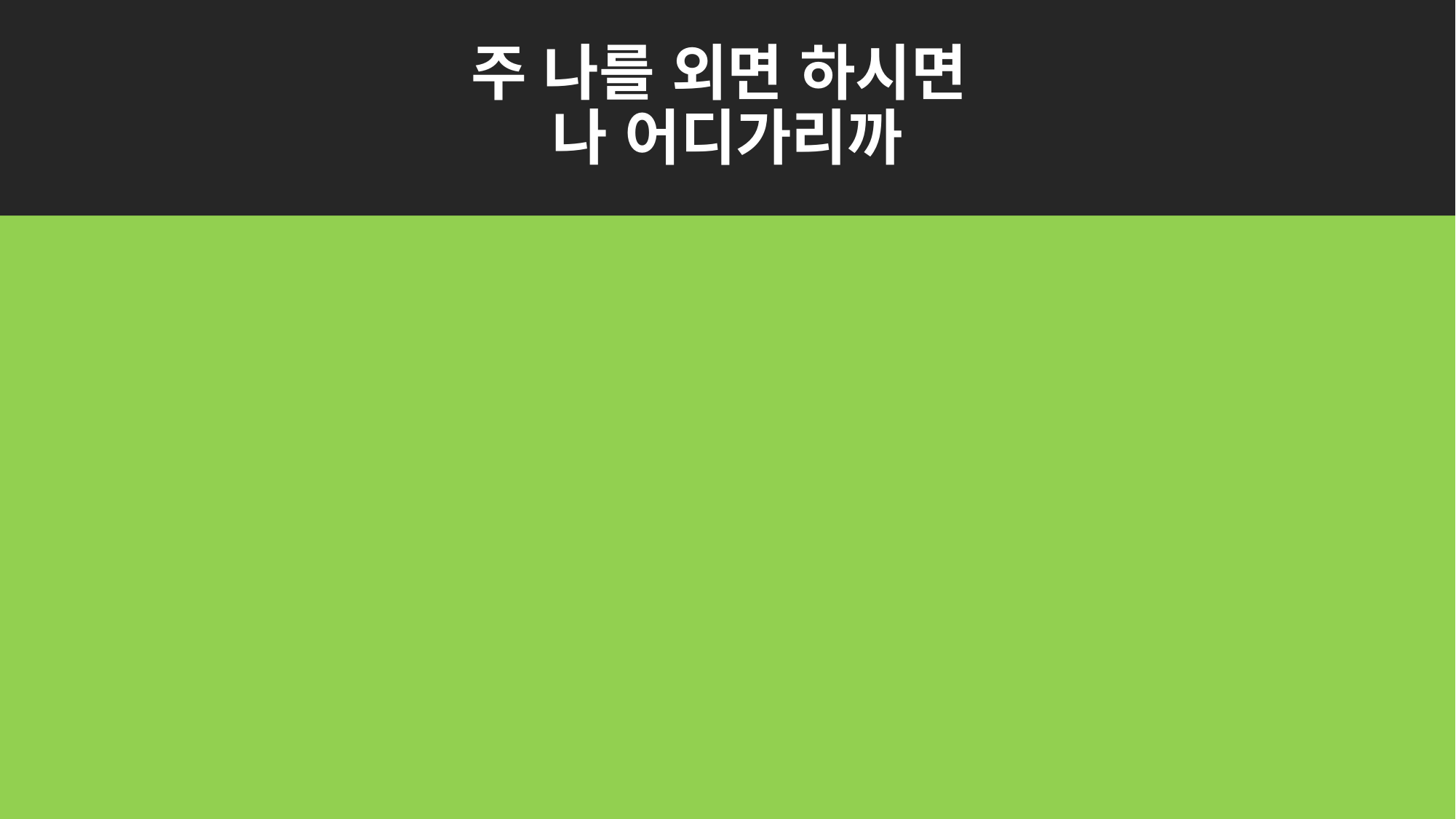

# 주 나를 외면 하시면 나 어디가리까